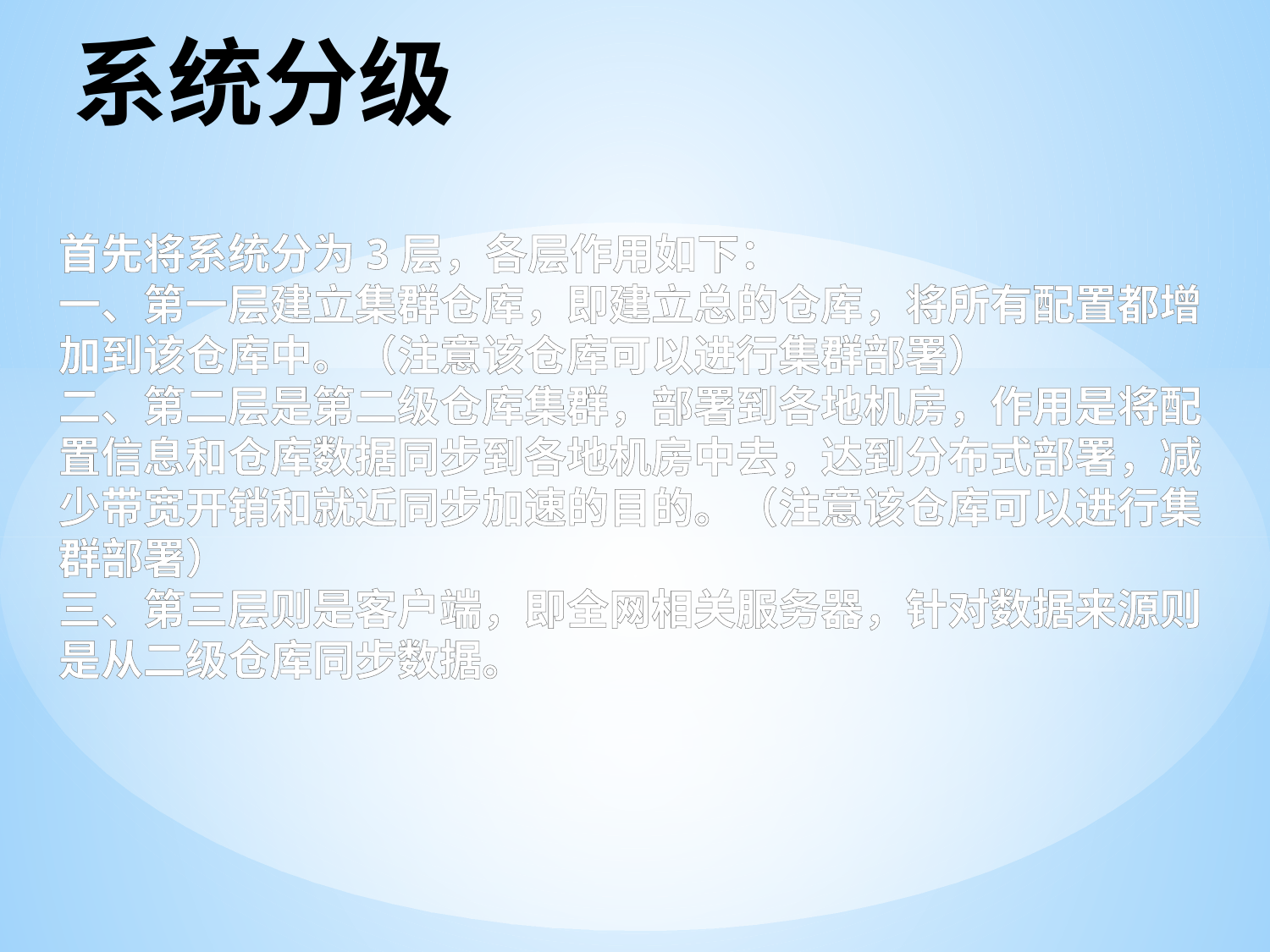

# 系统分级
首先将系统分为3层，各层作用如下：
一、第一层建立集群仓库，即建立总的仓库，将所有配置都增加到该仓库中。（注意该仓库可以进行集群部署）
二、第二层是第二级仓库集群，部署到各地机房，作用是将配置信息和仓库数据同步到各地机房中去，达到分布式部署，减少带宽开销和就近同步加速的目的。（注意该仓库可以进行集群部署）
三、第三层则是客户端，即全网相关服务器，针对数据来源则是从二级仓库同步数据。